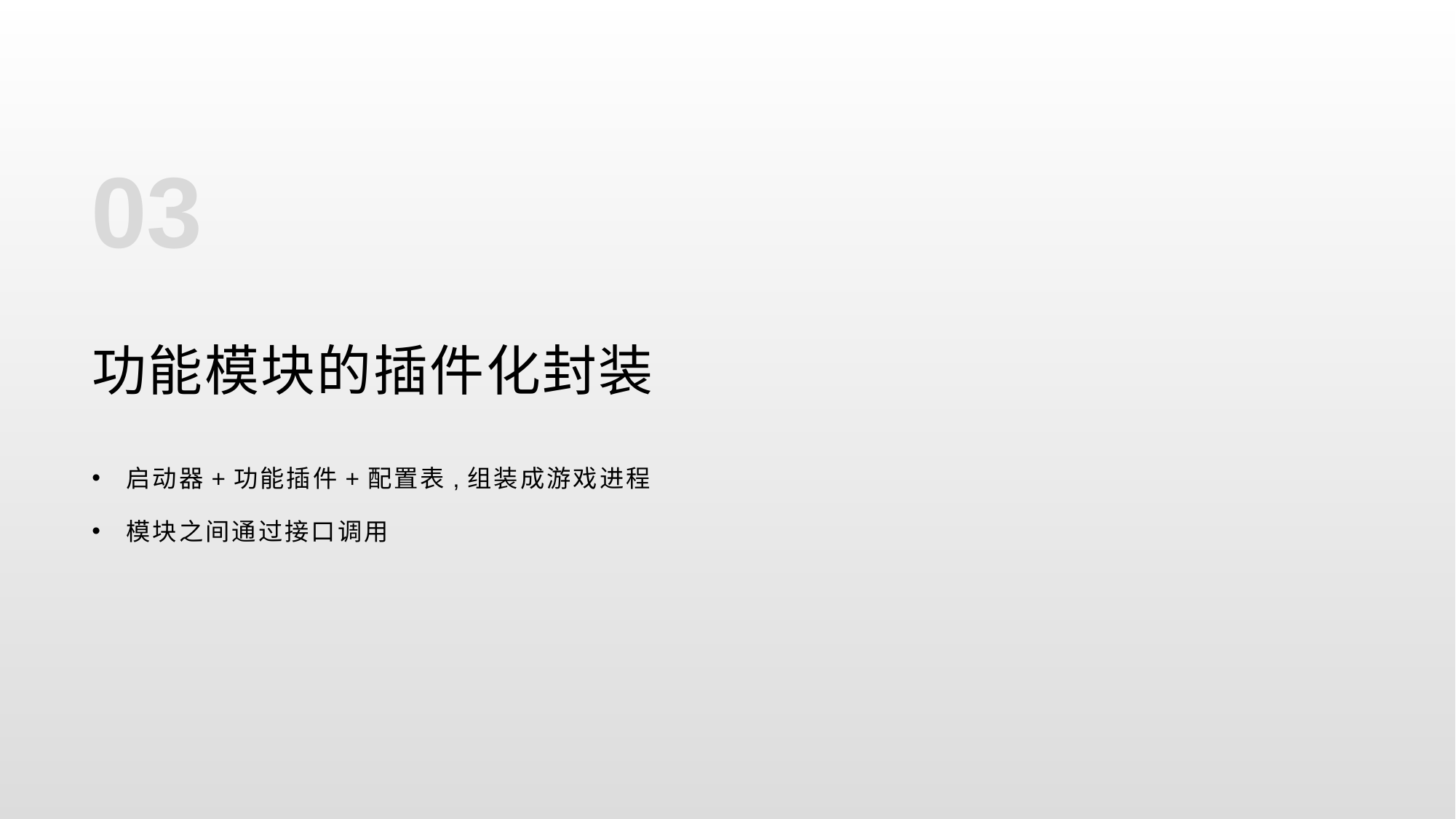

03
# 功能模块的插件化封装
启动器+功能插件+配置表,组装成游戏进程
模块之间通过接口调用